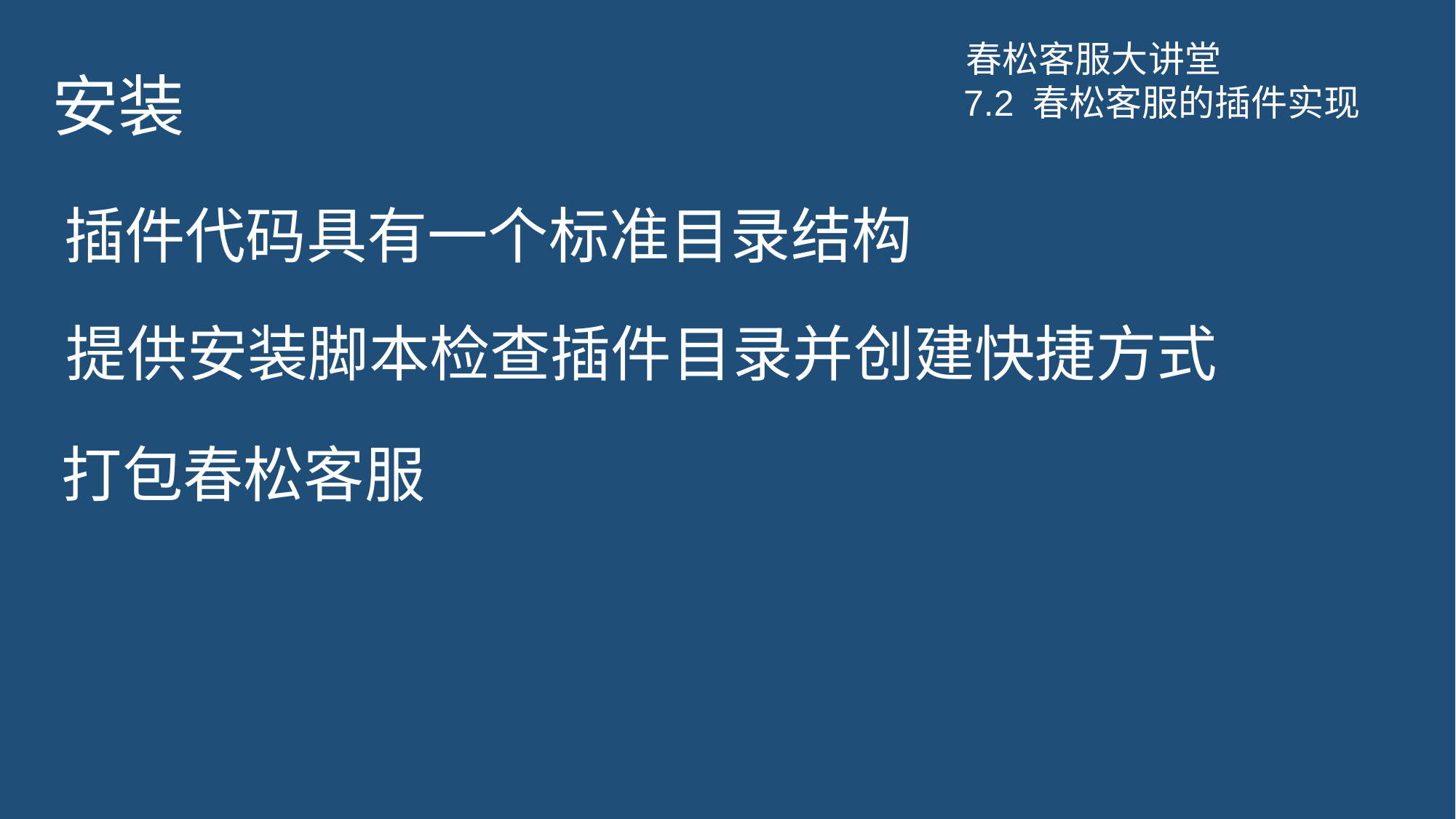

# 安装
春松客服大讲堂
7.2 春松客服的插件实现
插件代码具有一个标准目录结构
提供安装脚本检查插件目录并创建快捷方式
打包春松客服